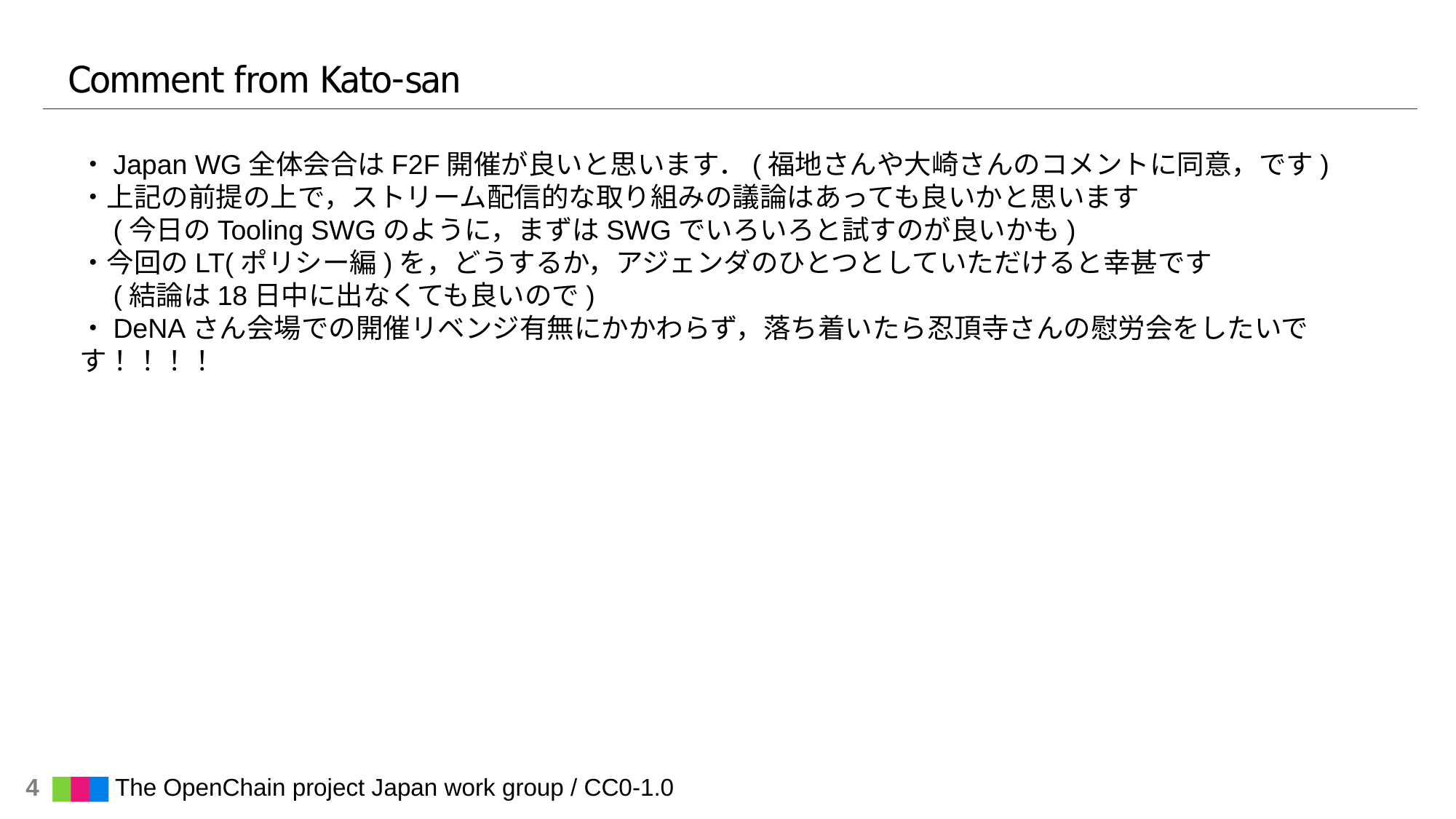

# Comment from Kato-san
・Japan WG全体会合はF2F開催が良いと思います．(福地さんや大崎さんのコメントに同意，です)
・上記の前提の上で，ストリーム配信的な取り組みの議論はあっても良いかと思います
　(今日のTooling SWGのように，まずはSWGでいろいろと試すのが良いかも)
・今回のLT(ポリシー編)を，どうするか，アジェンダのひとつとしていただけると幸甚です
　(結論は18日中に出なくても良いので)
・DeNAさん会場での開催リベンジ有無にかかわらず，落ち着いたら忍頂寺さんの慰労会をしたいです！！！！